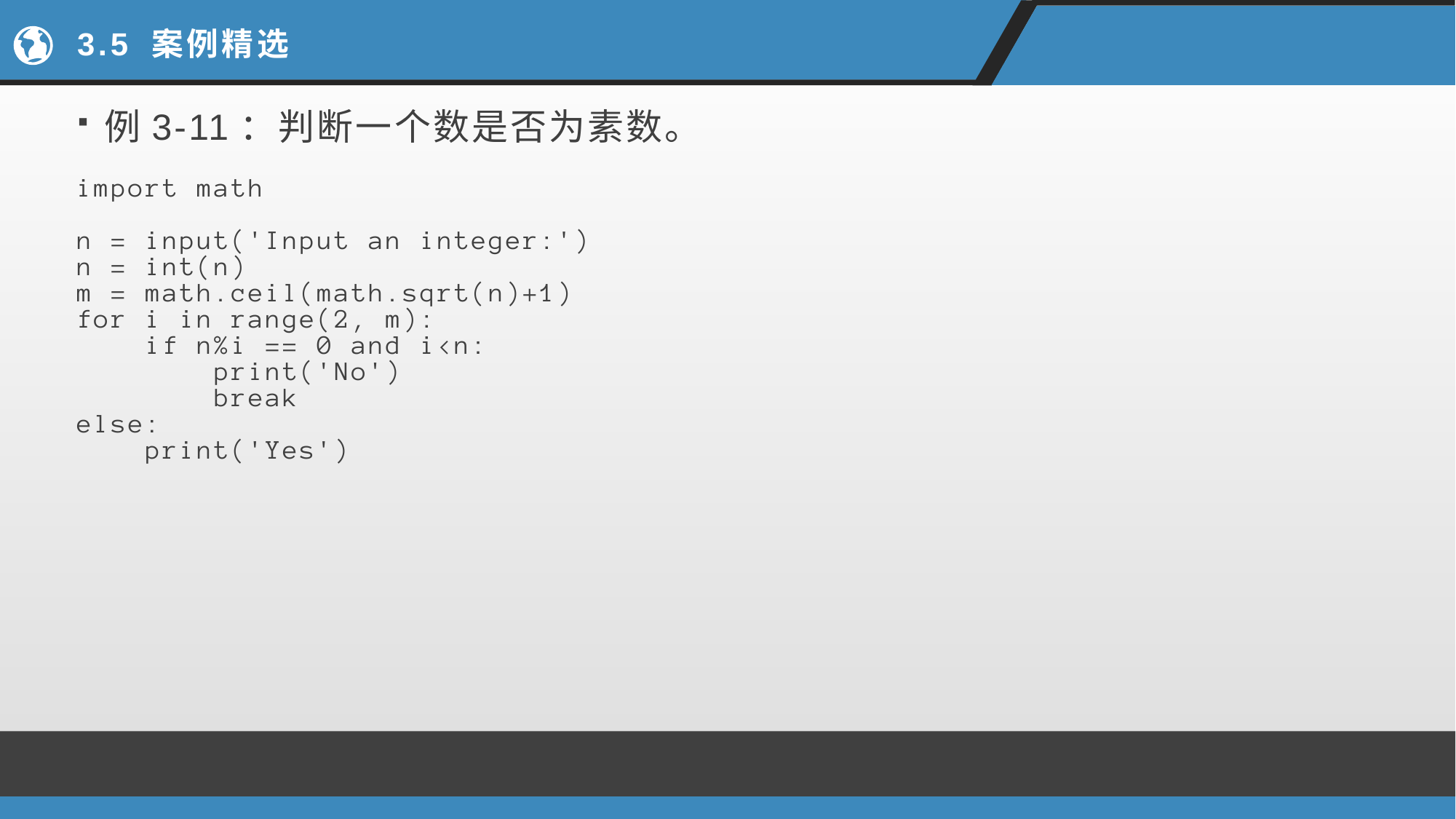

# 3.5 案例精选

例3-11：判断一个数是否为素数。

import math

n = input('Input an integer:')
n = int(n)
m = math.ceil(math.sqrt(n)+1)
for i in range(2, m):
    if n%i == 0 and i<n:
        print('No')
        break
else:
    print('Yes')